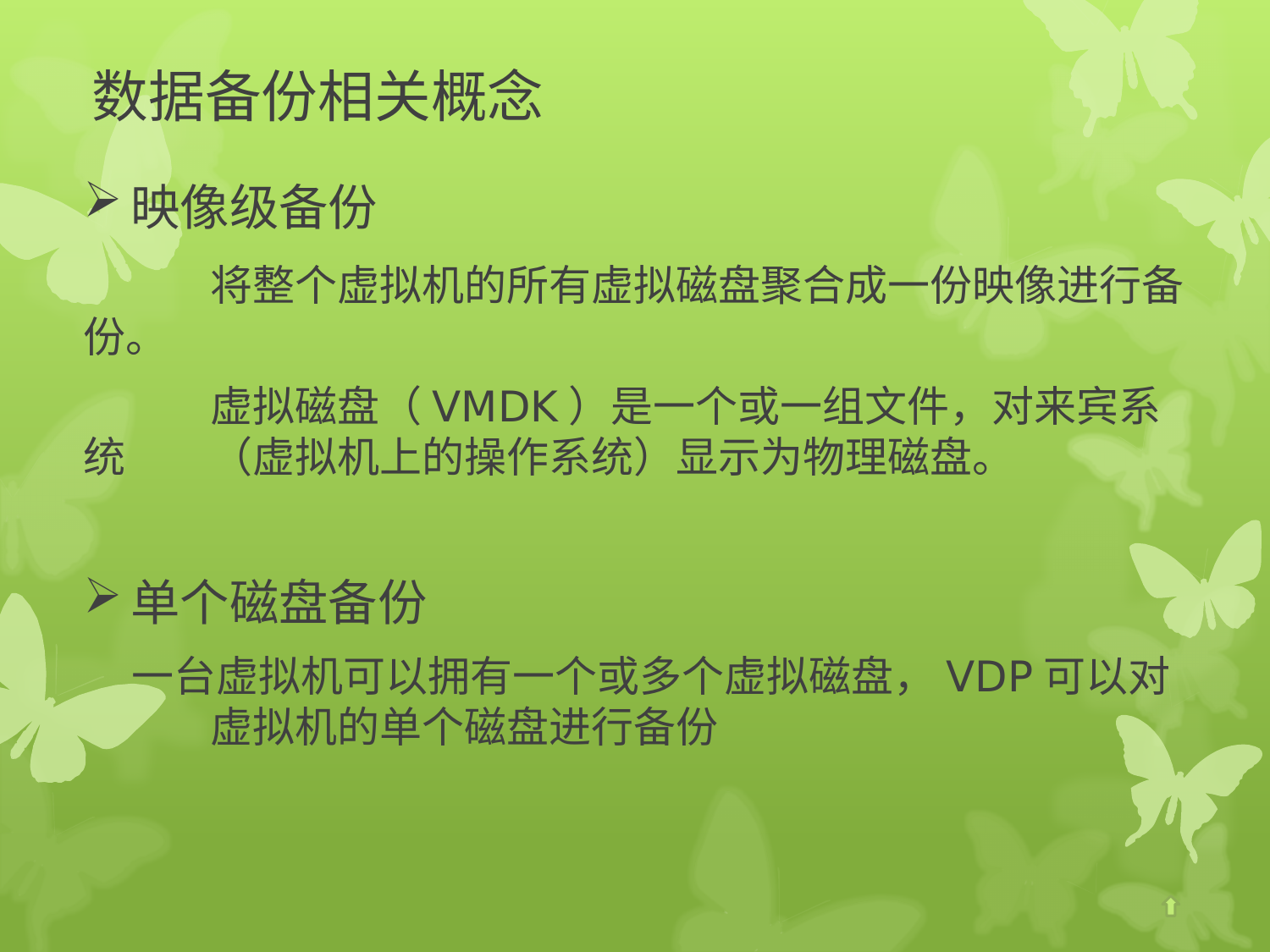

# 数据备份相关概念
映像级备份
   	将整个虚拟机的所有虚拟磁盘聚合成一份映像进行备份。
   	虚拟磁盘（VMDK）是一个或一组文件，对来宾系统	（虚拟机上的操作系统）显示为物理磁盘。

单个磁盘备份
    一台虚拟机可以拥有一个或多个虚拟磁盘，VDP可以对	虚拟机的单个磁盘进行备份